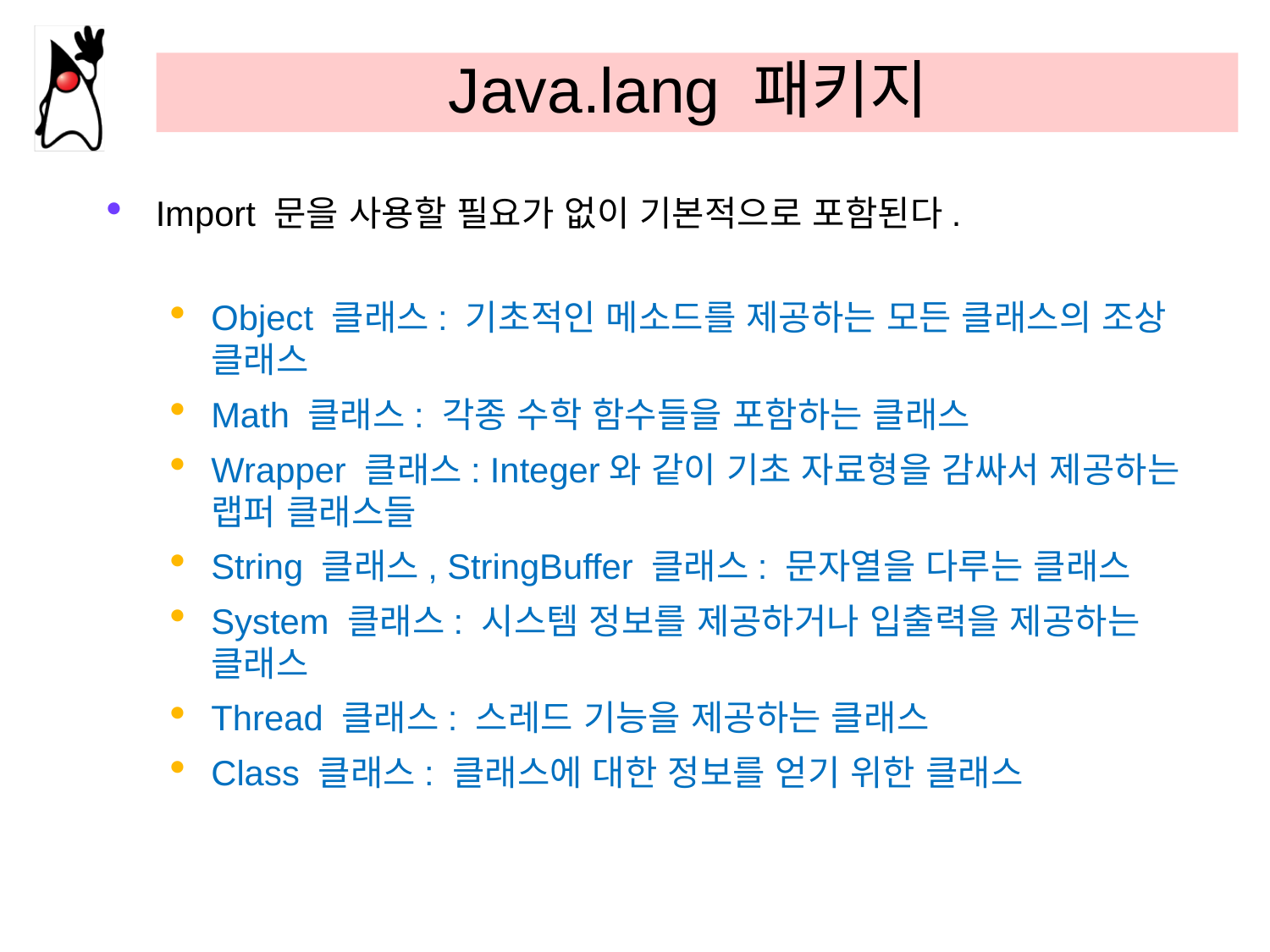

# Java.lang 패키지
Import 문을 사용할 필요가 없이 기본적으로 포함된다.

Object 클래스: 기초적인 메소드를 제공하는 모든 클래스의 조상 클래스
Math 클래스: 각종 수학 함수들을 포함하는 클래스
Wrapper 클래스: Integer와 같이 기초 자료형을 감싸서 제공하는 랩퍼 클래스들
String 클래스, StringBuffer 클래스: 문자열을 다루는 클래스
System 클래스: 시스템 정보를 제공하거나 입출력을 제공하는 클래스
Thread 클래스: 스레드 기능을 제공하는 클래스
Class 클래스: 클래스에 대한 정보를 얻기 위한 클래스